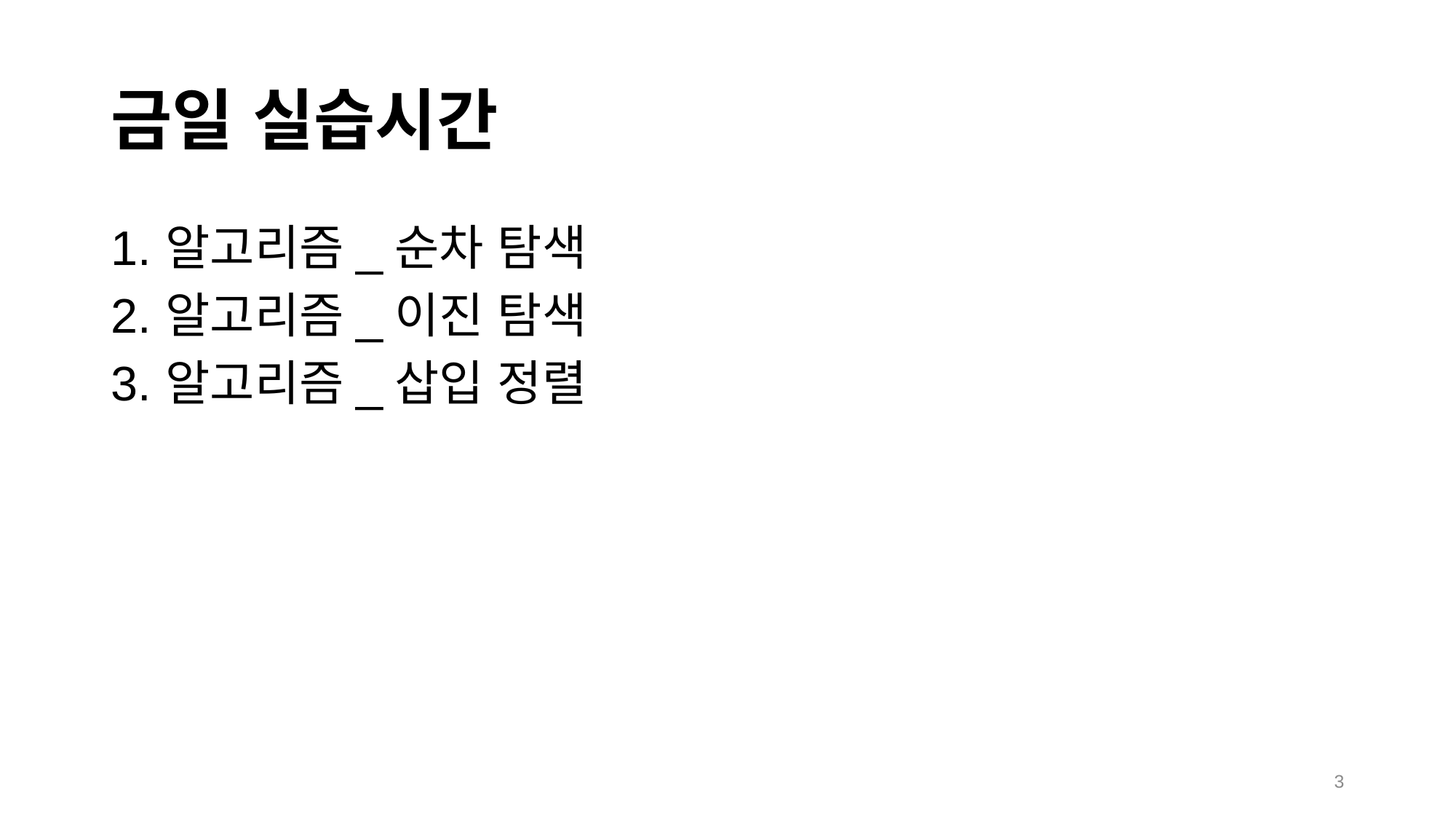

# 금일 실습시간
알고리즘_순차 탐색
알고리즘_이진 탐색
알고리즘_삽입 정렬

3